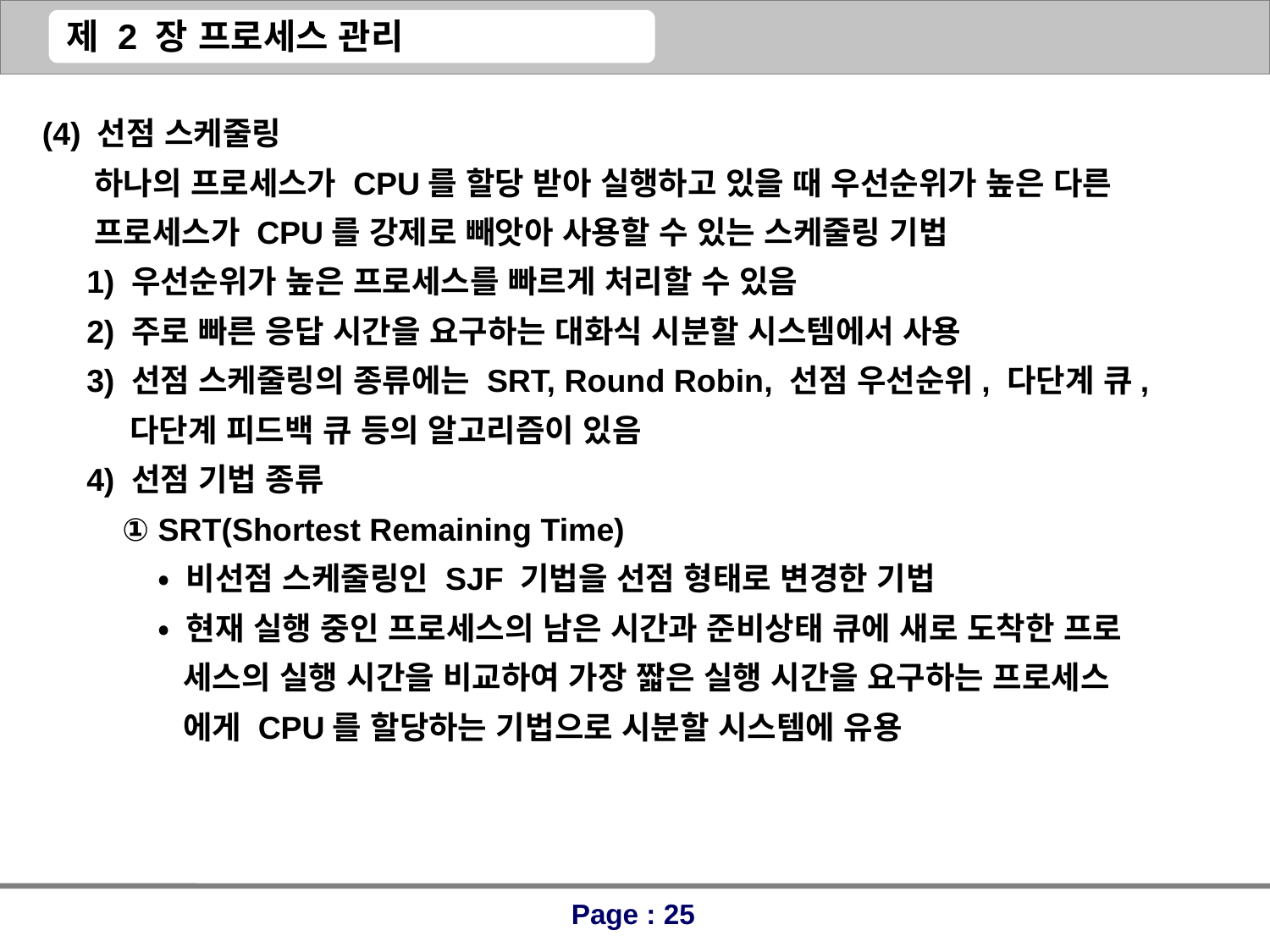

(4) 선점 스케줄링
     하나의 프로세스가 CPU를 할당 받아 실행하고 있을 때 우선순위가 높은 다른
     프로세스가 CPU를 강제로 빼앗아 사용할 수 있는 스케줄링 기법
     1) 우선순위가 높은 프로세스를 빠르게 처리할 수 있음
     2) 주로 빠른 응답 시간을 요구하는 대화식 시분할 시스템에서 사용
     3) 선점 스케줄링의 종류에는 SRT, Round Robin, 선점 우선순위, 다단계 큐,
         다단계 피드백 큐 등의 알고리즘이 있음
     4) 선점 기법 종류
         ① SRT(Shortest Remaining Time)
             • 비선점 스케줄링인 SJF 기법을 선점 형태로 변경한 기법
             • 현재 실행 중인 프로세스의 남은 시간과 준비상태 큐에 새로 도착한 프로
               세스의 실행 시간을 비교하여 가장 짧은 실행 시간을 요구하는 프로세스
               에게 CPU를 할당하는 기법으로 시분할 시스템에 유용
Page : 25